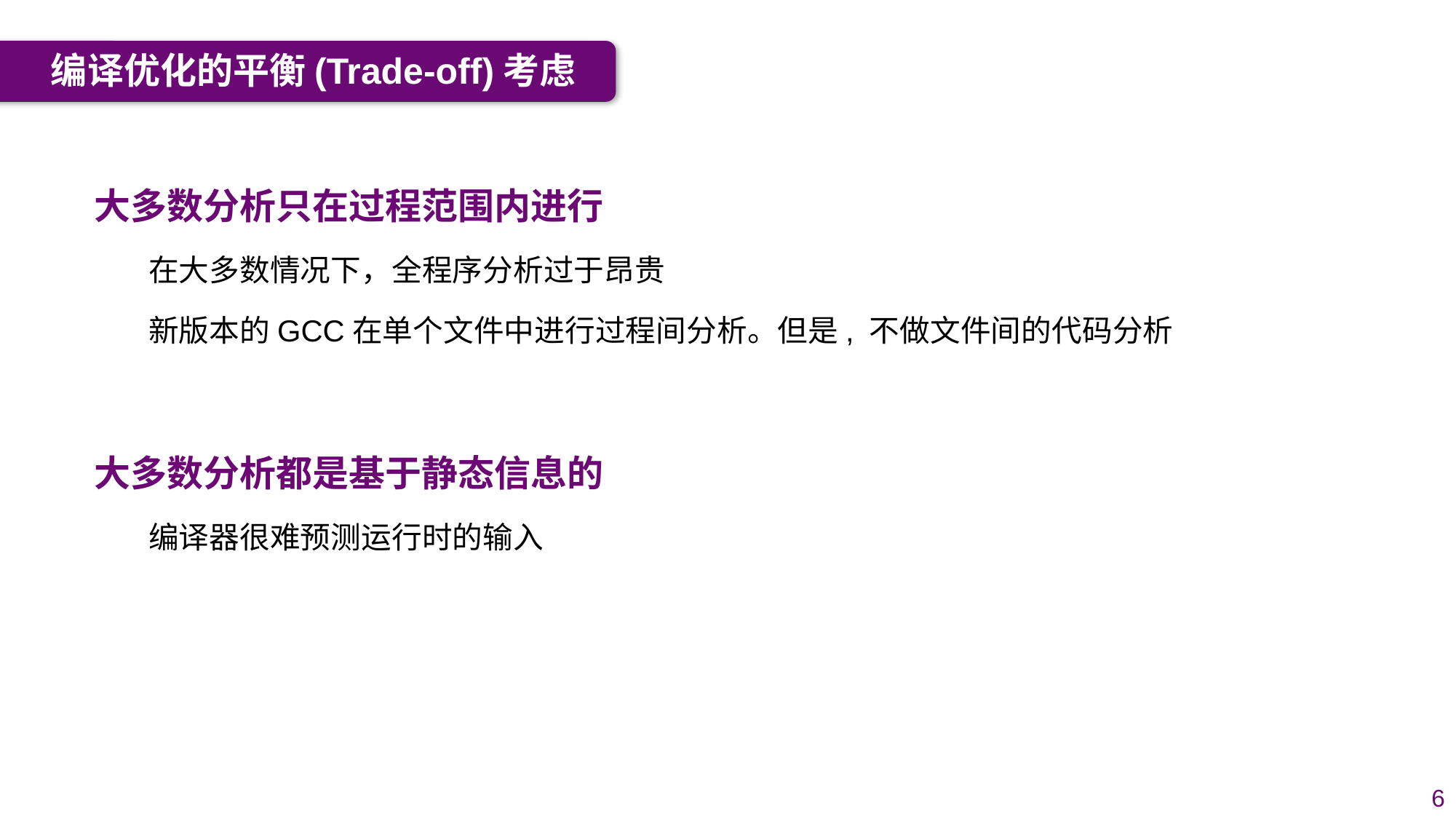

编译优化的平衡(Trade-off)考虑

大多数分析只在过程范围内进行
在大多数情况下，全程序分析过于昂贵
新版本的GCC在单个文件中进行过程间分析。但是, 不做文件间的代码分析

大多数分析都是基于静态信息的
编译器很难预测运行时的输入
6